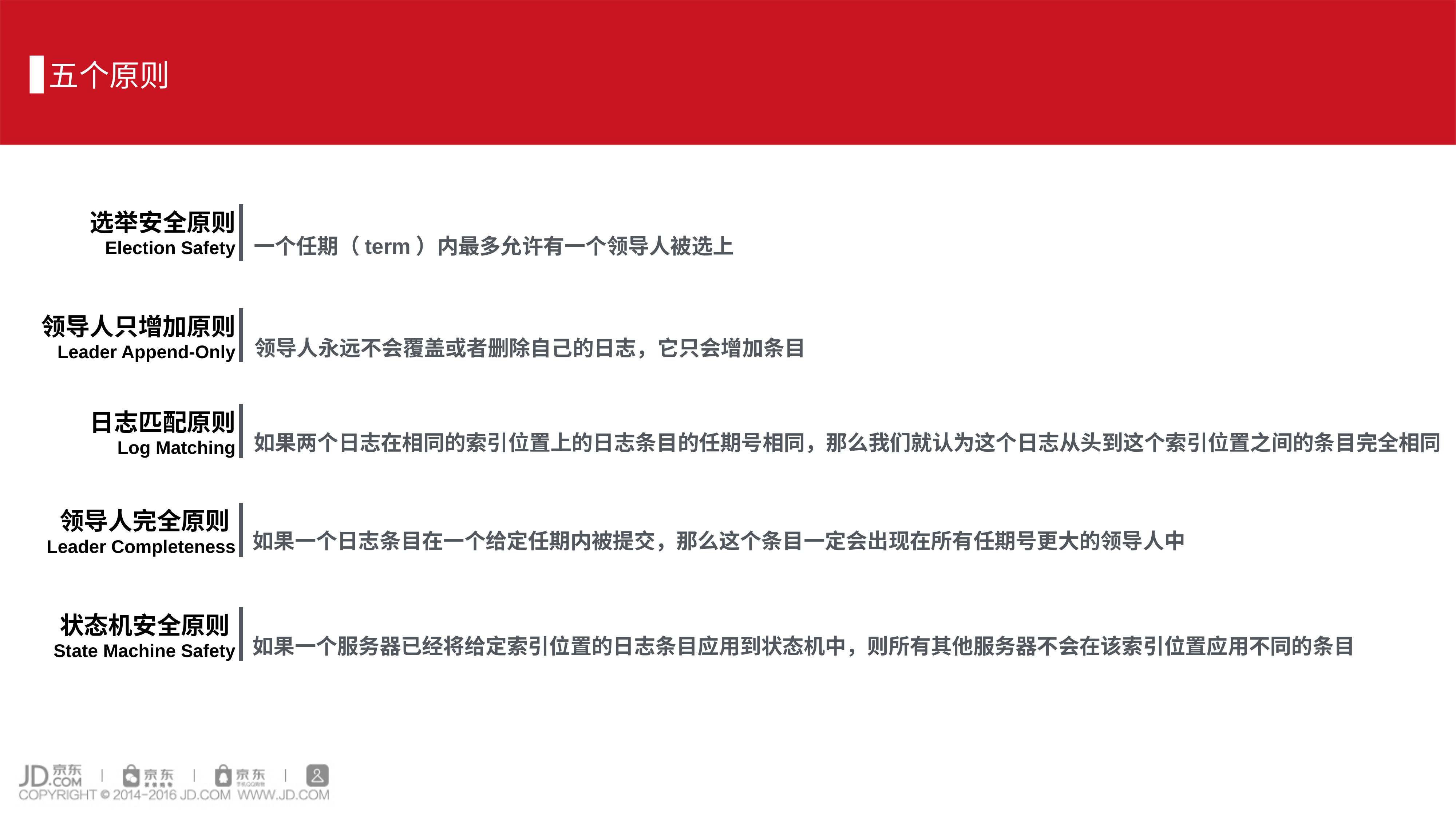

五个原则

选举安全原则
Election Safety
一个任期（term）内最多允许有一个领导人被选上
领导人只增加原则
Leader Append-Only
领导人永远不会覆盖或者删除自己的日志，它只会增加条目
日志匹配原则
Log Matching
如果两个日志在相同的索引位置上的日志条目的任期号相同，那么我们就认为这个日志从头到这个索引位置之间的条目完全相同
领导人完全原则Leader Completeness
如果一个日志条目在一个给定任期内被提交，那么这个条目一定会出现在所有任期号更大的领导人中
状态机安全原则State Machine Safety
如果一个服务器已经将给定索引位置的日志条目应用到状态机中，则所有其他服务器不会在该索引位置应用不同的条目